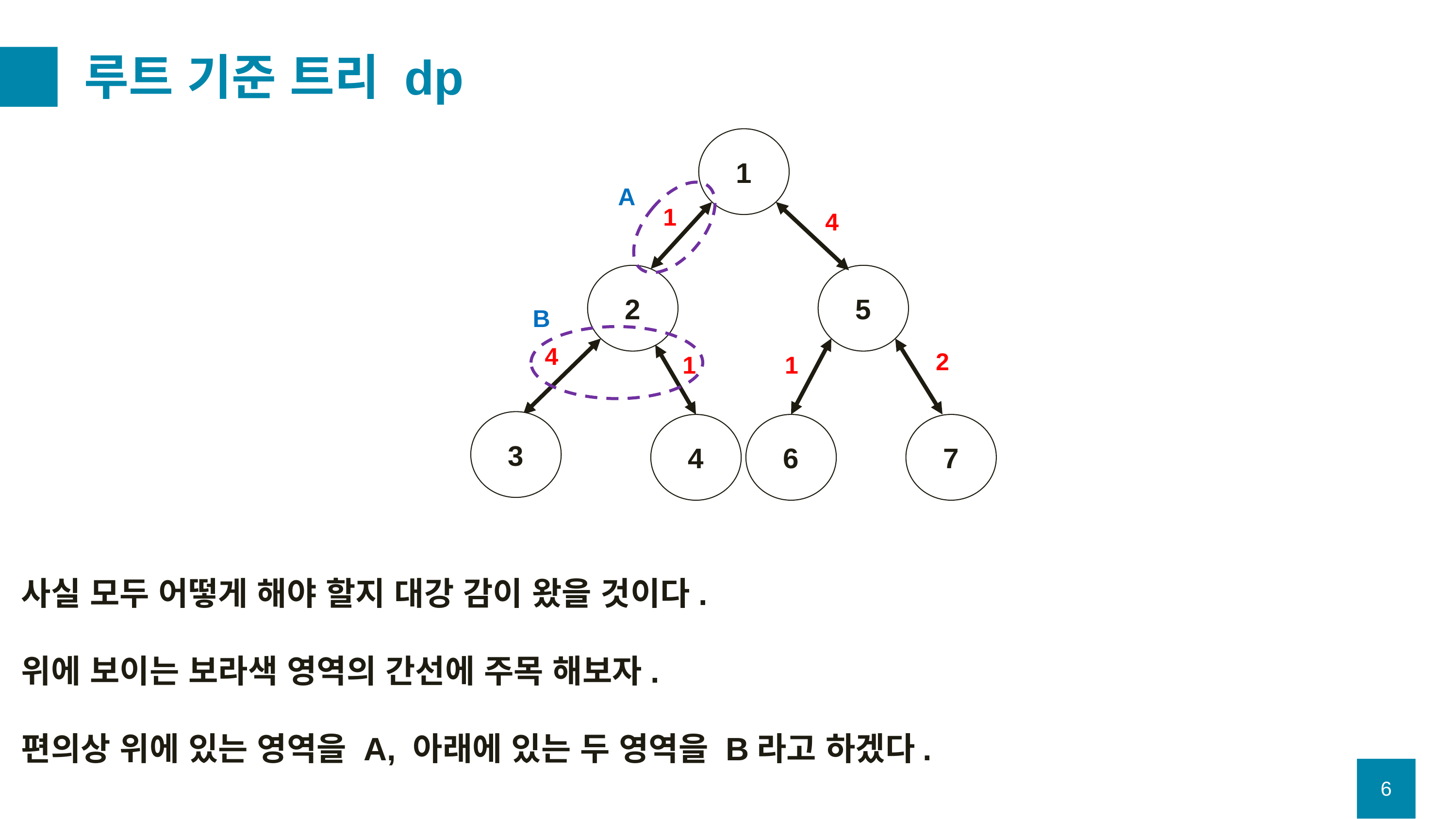

# 루트 기준 트리 dp
1

A
1
4
2
5
B

4
2
1
1
3
6
7
4
사실 모두 어떻게 해야 할지 대강 감이 왔을 것이다.

위에 보이는 보라색 영역의 간선에 주목 해보자.

편의상 위에 있는 영역을 A, 아래에 있는 두 영역을 B라고 하겠다.
6